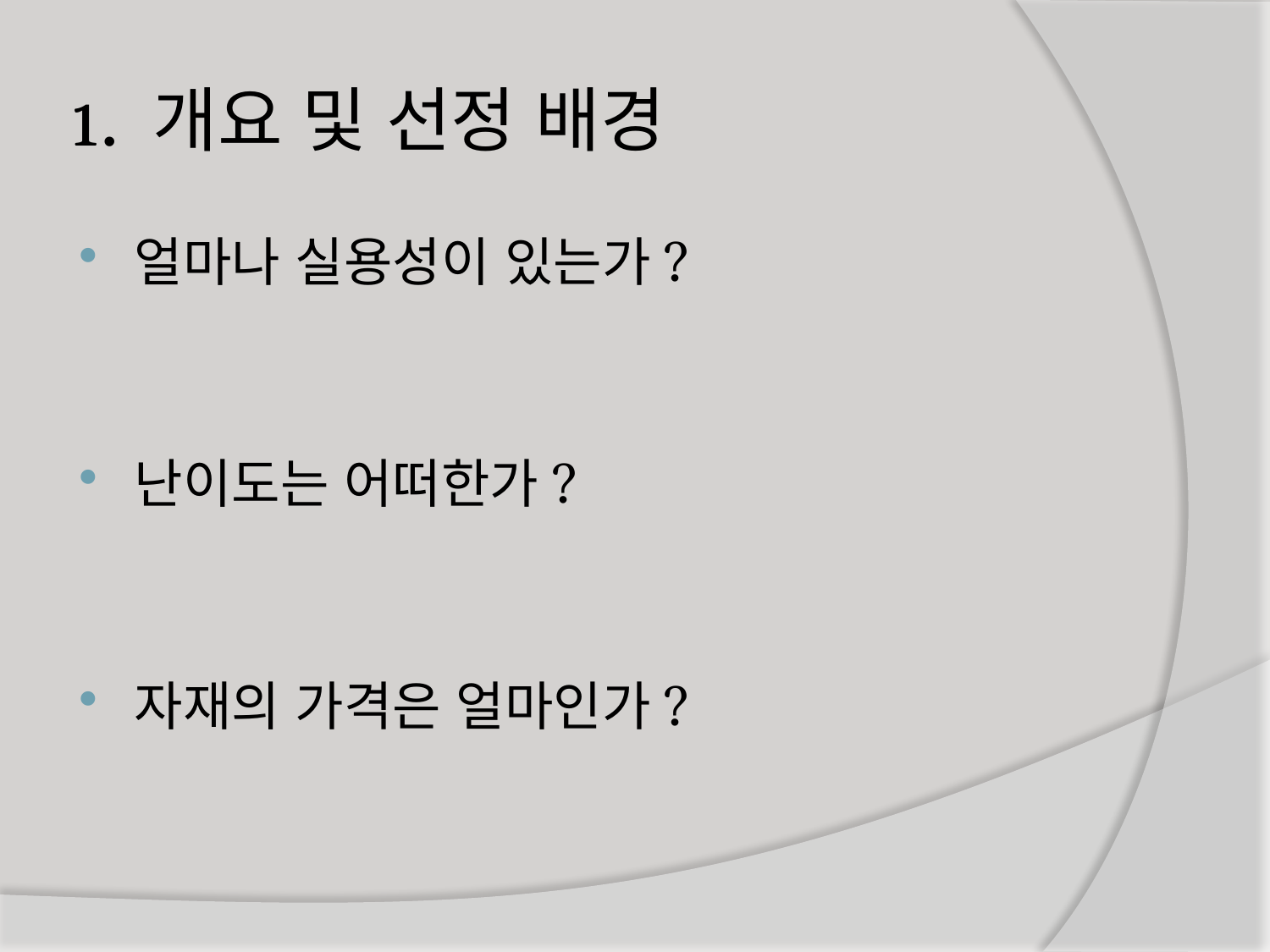

# 1. 개요 및 선정 배경
얼마나 실용성이 있는가?

난이도는 어떠한가?

자재의 가격은 얼마인가?